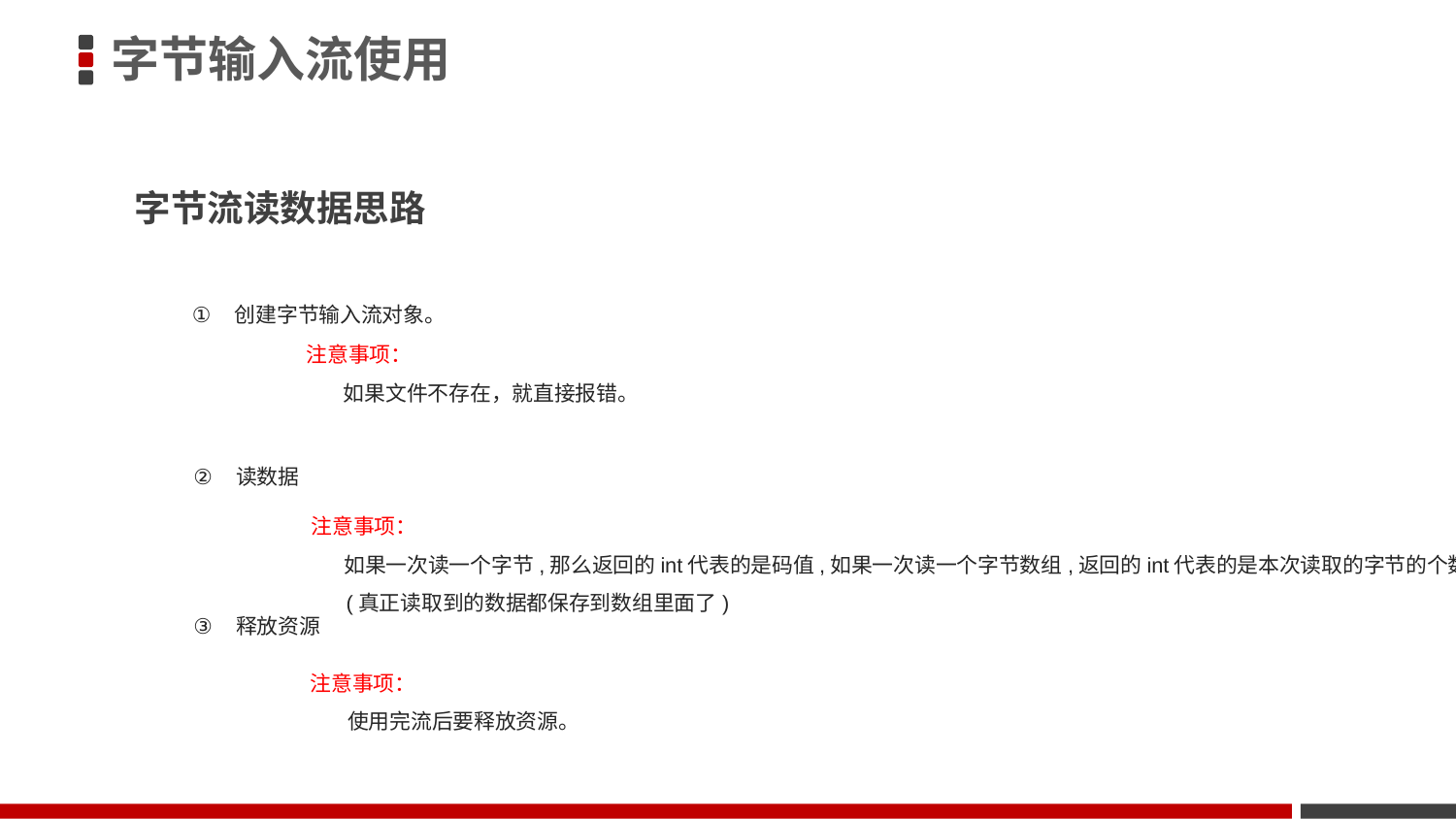

字节输入流使用
字节流读数据思路

创建字节输入流对象。
注意事项：
       如果文件不存在，就直接报错。
读数据
注意事项：
      如果一次读一个字节,那么返回的int代表的是码值,如果一次读一个字节数组,返回的int代表的是本次读取的字节的个数
      (真正读取到的数据都保存到数组里面了)
释放资源
注意事项：
       使用完流后要释放资源。